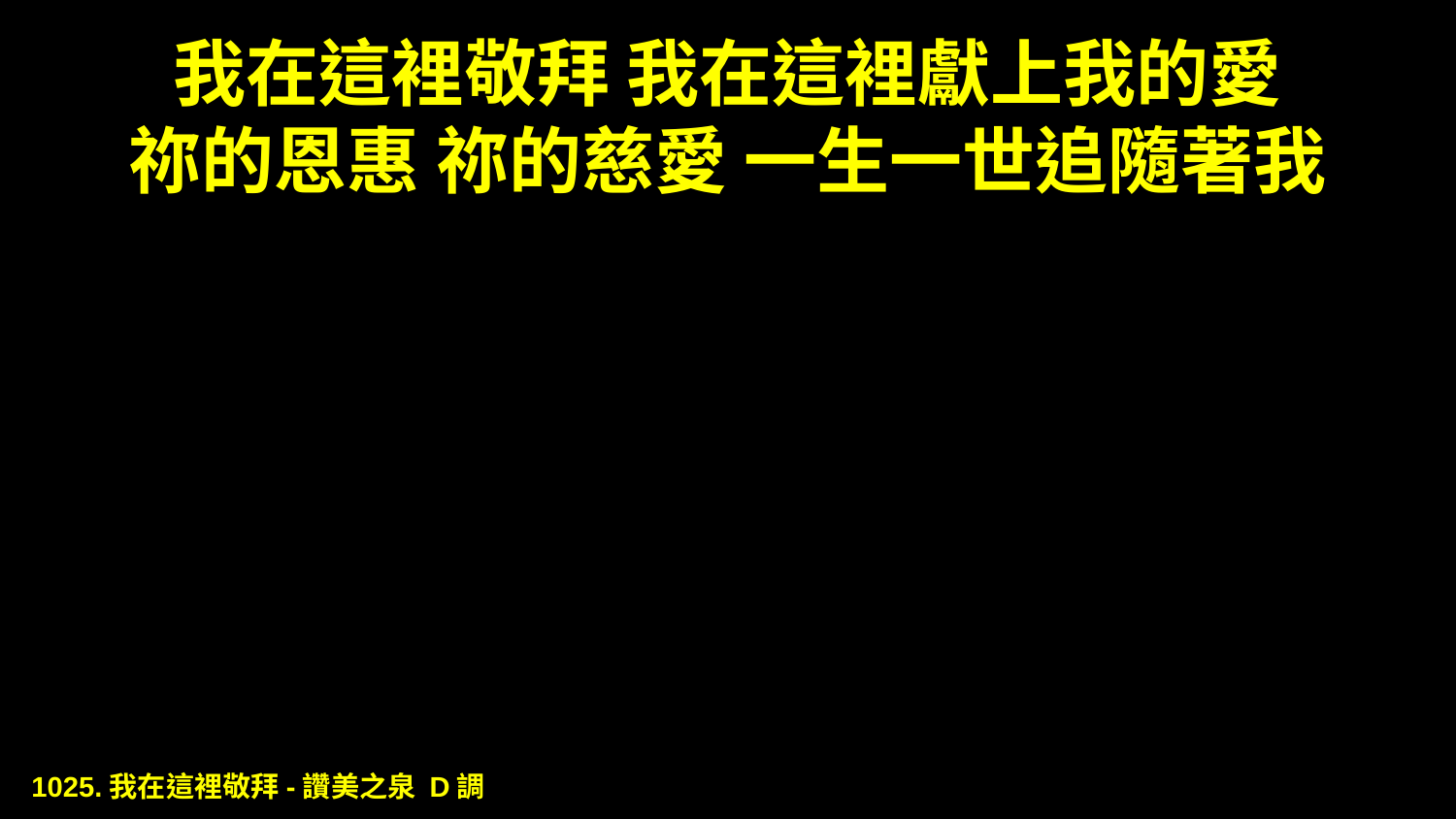

# 我在這裡敬拜 我在這裡獻上我的愛 祢的恩惠 祢的慈愛 一生一世追隨著我
1025.我在這裡敬拜-讚美之泉 D調